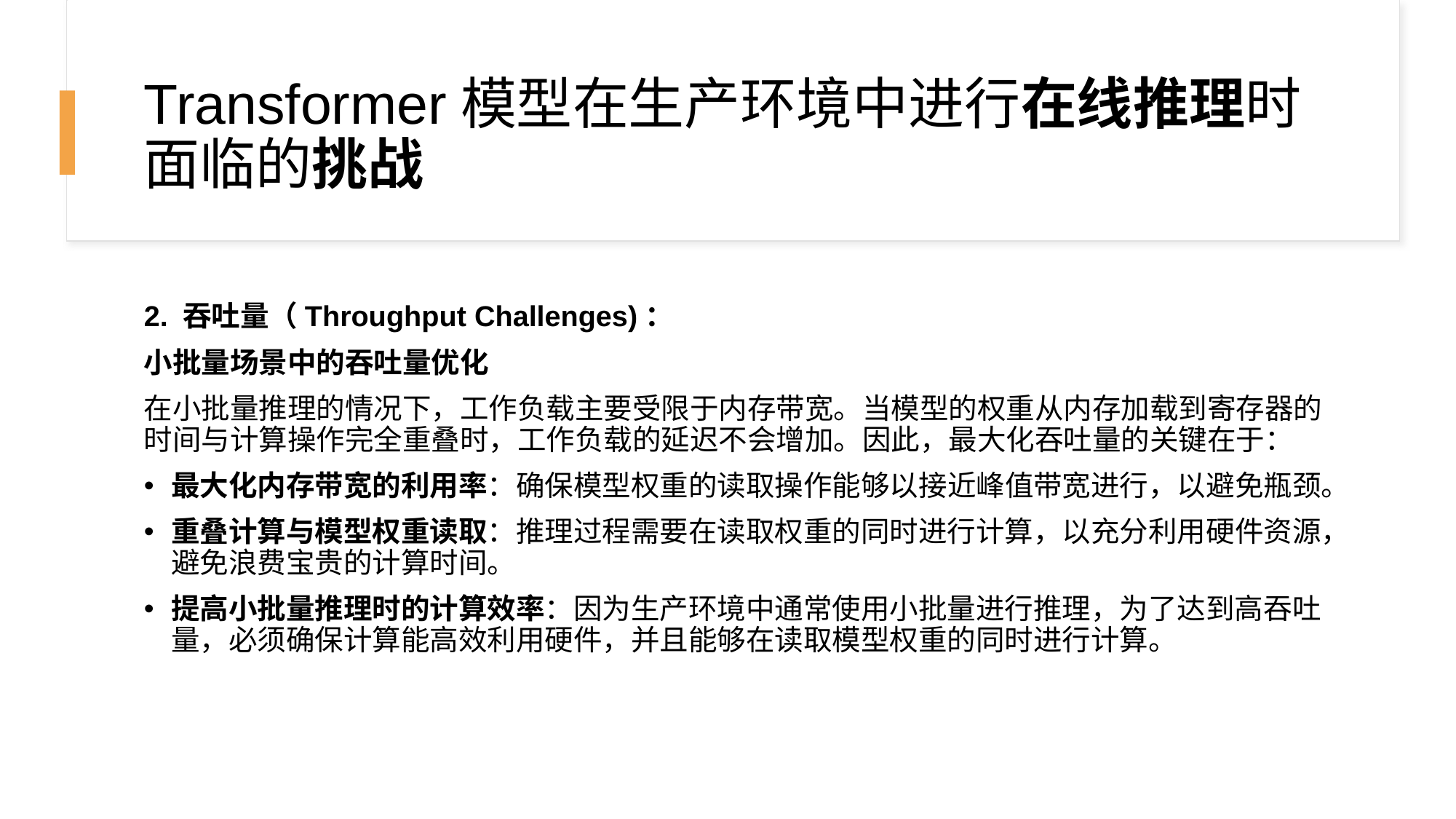

# Transformer模型在生产环境中进行在线推理时面临的挑战

2. 吞吐量（Throughput Challenges)：
小批量场景中的吞吐量优化
在小批量推理的情况下，工作负载主要受限于内存带宽。当模型的权重从内存加载到寄存器的时间与计算操作完全重叠时，工作负载的延迟不会增加。因此，最大化吞吐量的关键在于：
最大化内存带宽的利用率：确保模型权重的读取操作能够以接近峰值带宽进行，以避免瓶颈。
重叠计算与模型权重读取：推理过程需要在读取权重的同时进行计算，以充分利用硬件资源，避免浪费宝贵的计算时间。
提高小批量推理时的计算效率：因为生产环境中通常使用小批量进行推理，为了达到高吞吐量，必须确保计算能高效利用硬件，并且能够在读取模型权重的同时进行计算。